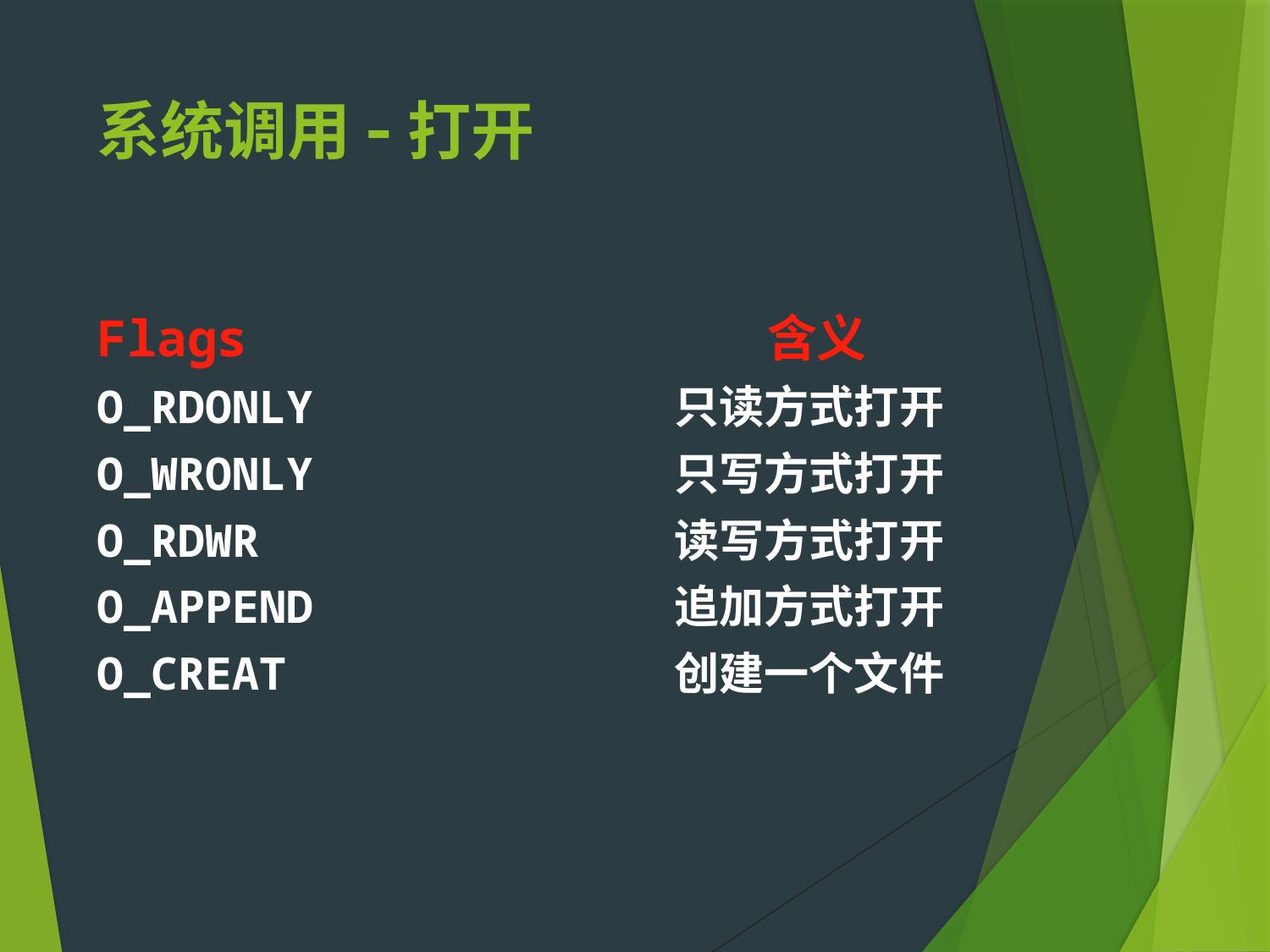

# 系统调用-打开
Flags                 含义
O_RDONLY             只读方式打开
O_WRONLY             只写方式打开
O_RDWR               读写方式打开
O_APPEND             追加方式打开
O_CREAT              创建一个文件